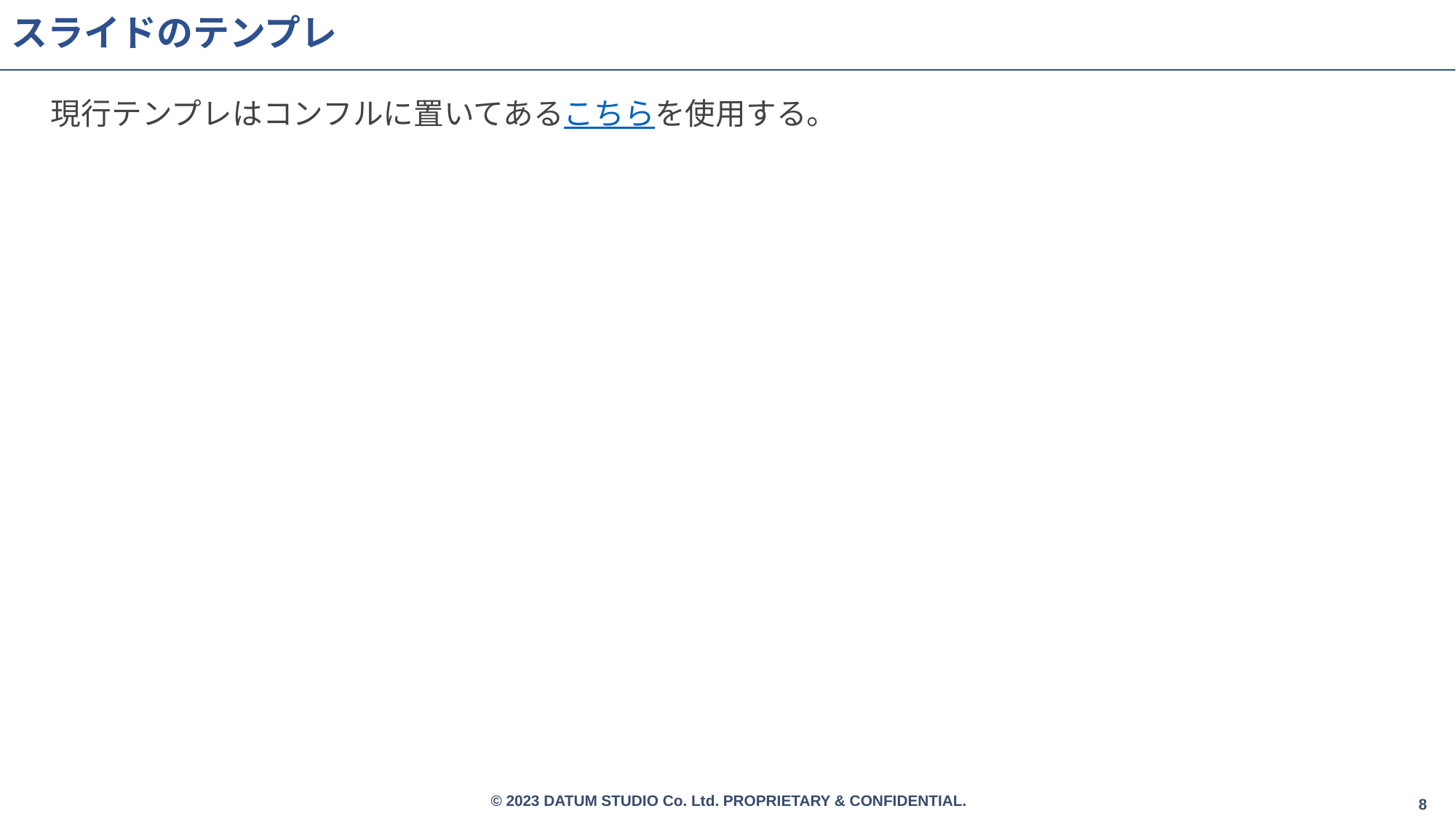

# スライドのテンプレ
現行テンプレはコンフルに置いてあるこちらを使用する。